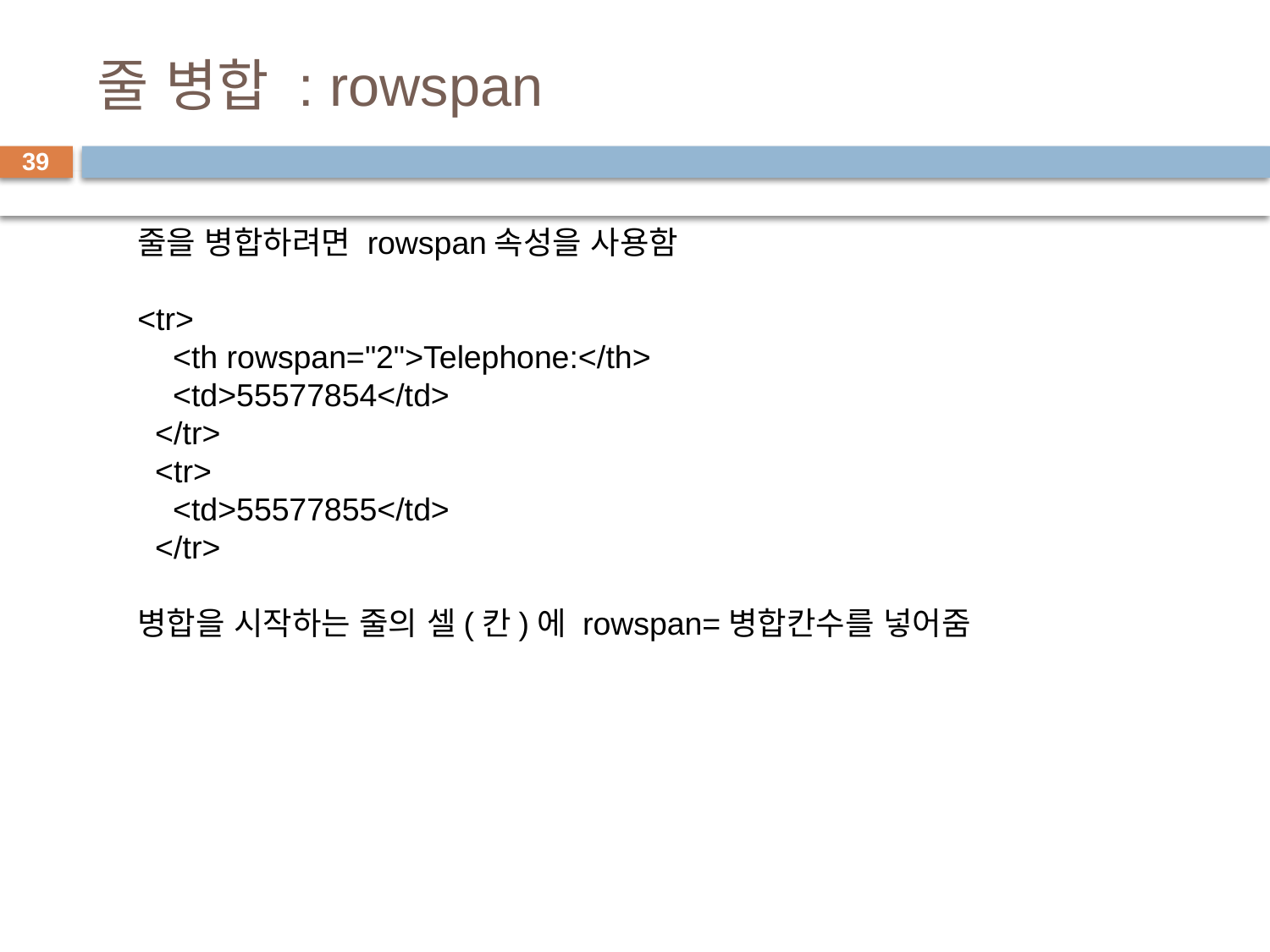

# 줄 병합 : rowspan
39
줄을 병합하려면 rowspan속성을 사용함
<tr>
    <th rowspan="2">Telephone:</th>
    <td>55577854</td>
  </tr>
  <tr>
    <td>55577855</td>
  </tr>
병합을 시작하는 줄의 셀(칸)에 rowspan=병합칸수를 넣어줌